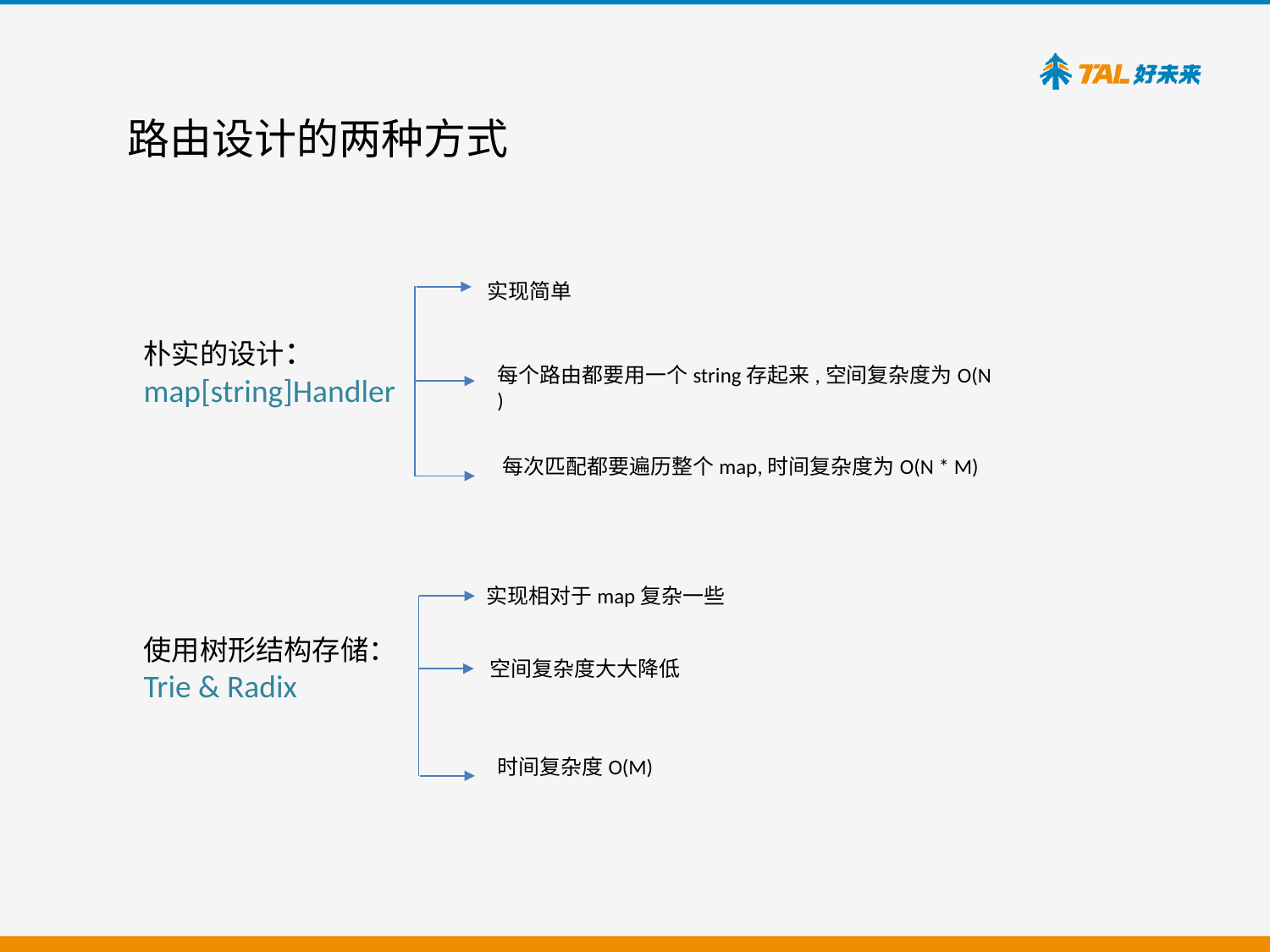

路由设计的两种方式

实现简单
朴实的设计：map[string]Handler
每个路由都要用一个string存起来,空间复杂度为O(N )
每次匹配都要遍历整个map,时间复杂度为O(N * M)
实现相对于map复杂一些
使用树形结构存储：
Trie & Radix
空间复杂度大大降低
时间复杂度O(M)